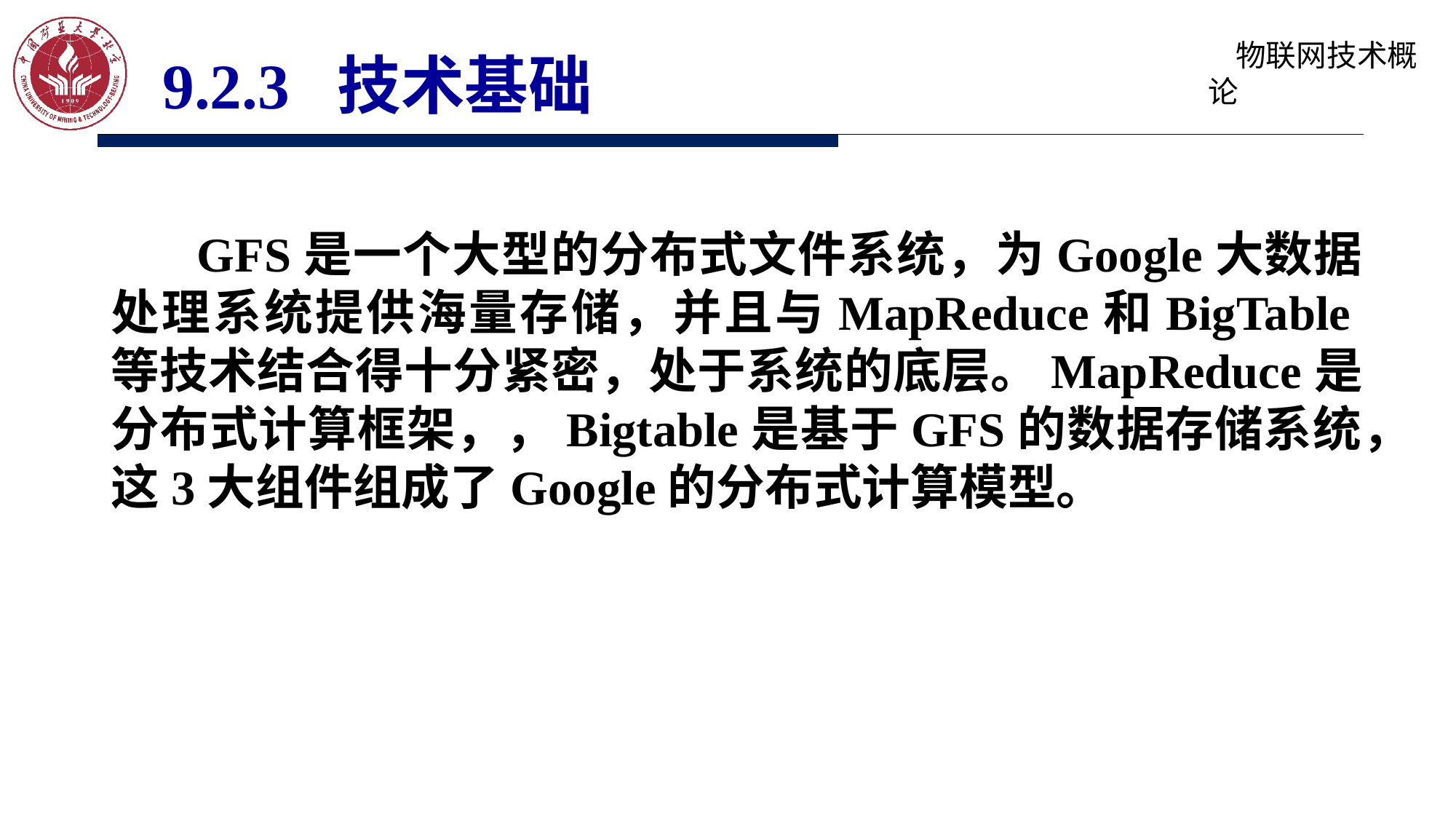

9.2.3  技术基础

GFS是一个大型的分布式文件系统，为Google大数据处理系统提供海量存储，并且与MapReduce和BigTable等技术结合得十分紧密，处于系统的底层。MapReduce是分布式计算框架，，Bigtable是基于GFS的数据存储系统，这3大组件组成了Google的分布式计算模型。